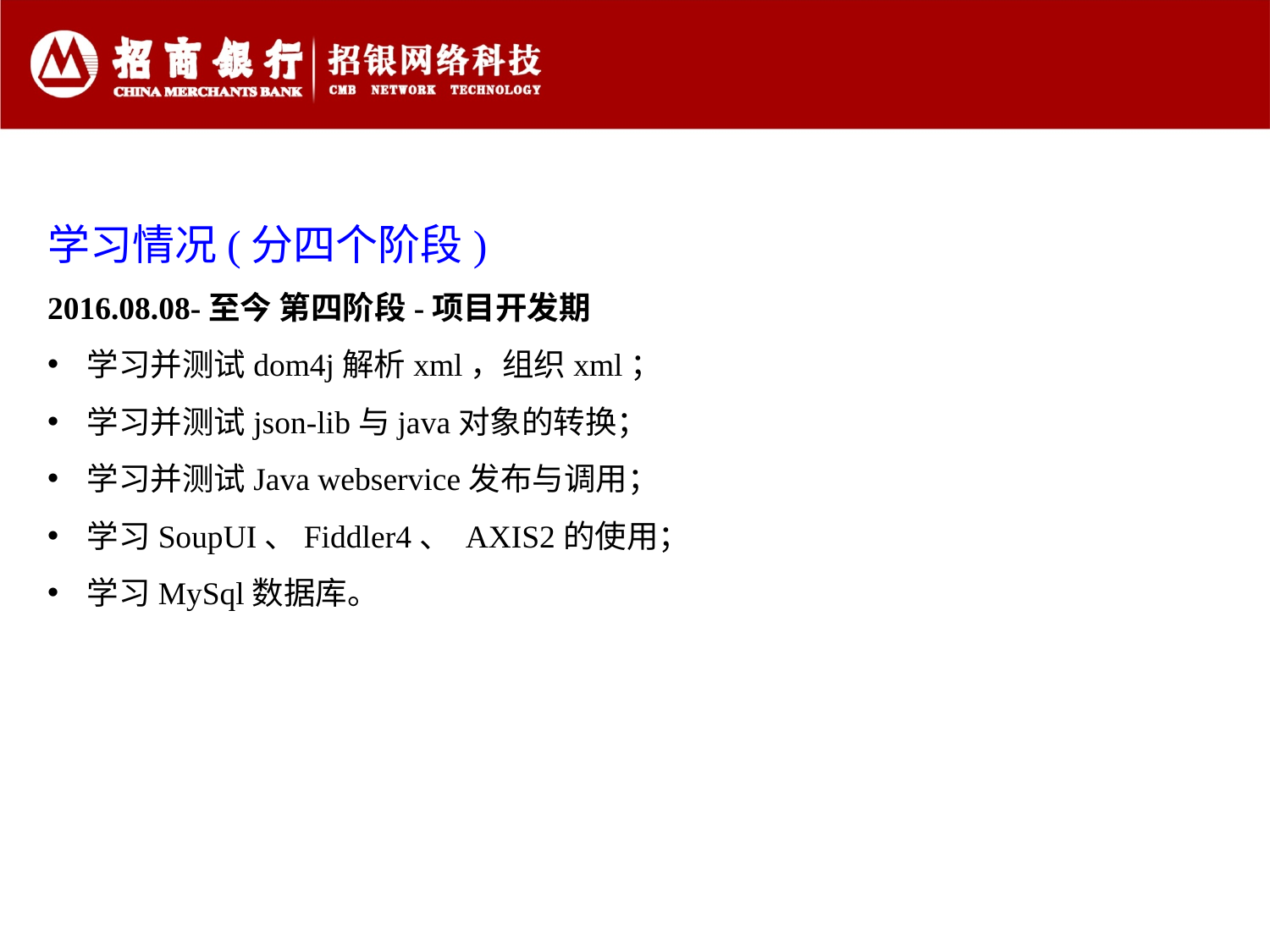

学习情况(分四个阶段)
2016.08.08-至今 第四阶段-项目开发期
学习并测试dom4j解析xml，组织xml；
学习并测试json-lib与java对象的转换；
学习并测试Java webservice发布与调用；
学习SoupUI、Fiddler4、 AXIS2的使用；
学习MySql数据库。